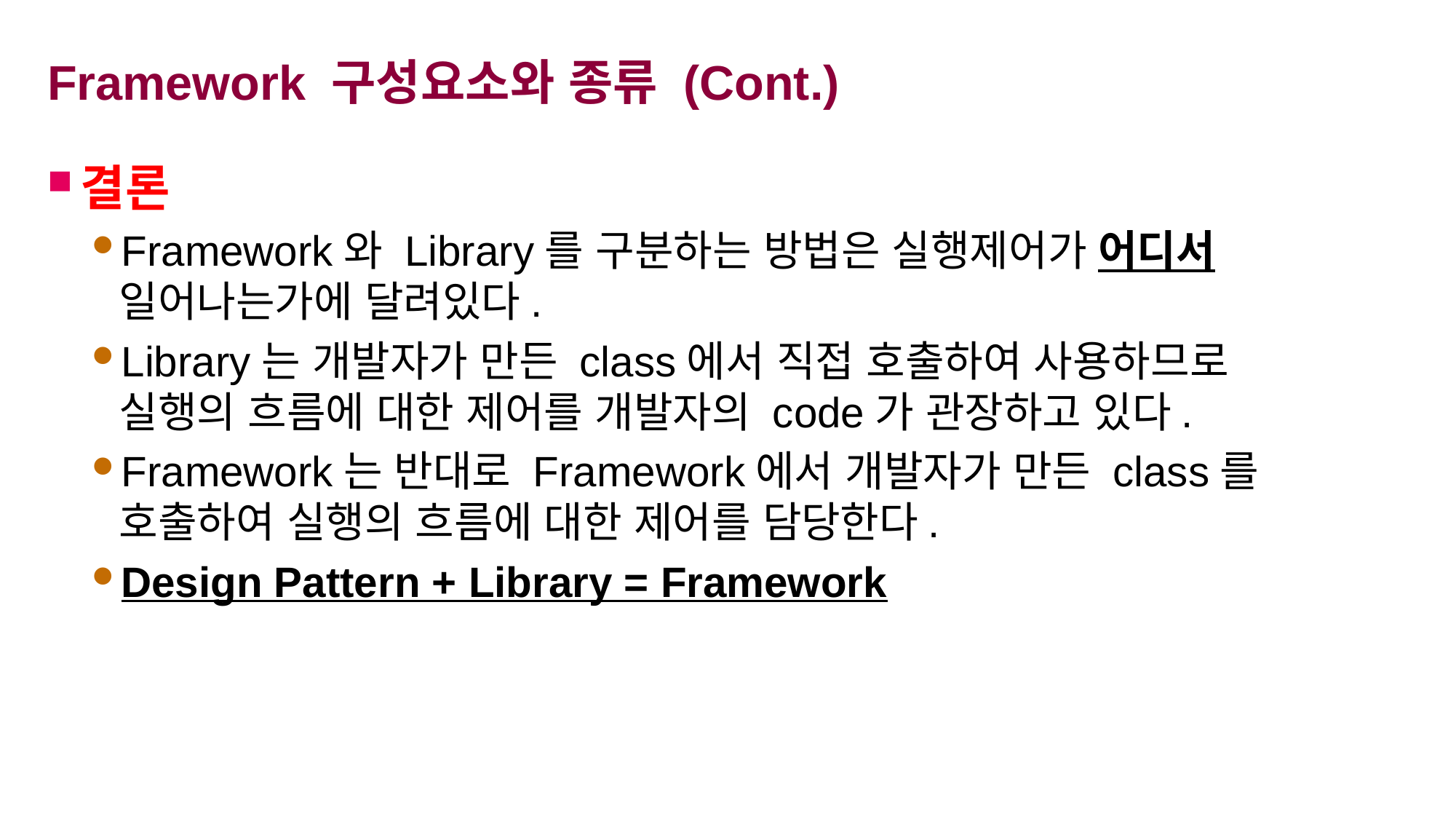

# Framework 구성요소와 종류 (Cont.)
결론
Framework와 Library를 구분하는 방법은 실행제어가 어디서       일어나는가에 달려있다.
Library는 개발자가 만든 class에서 직접 호출하여 사용하므로      실행의 흐름에 대한 제어를 개발자의 code가 관장하고 있다.
Framework는 반대로 Framework에서 개발자가 만든 class를 호출하여 실행의 흐름에 대한 제어를 담당한다.
Design Pattern + Library = Framework